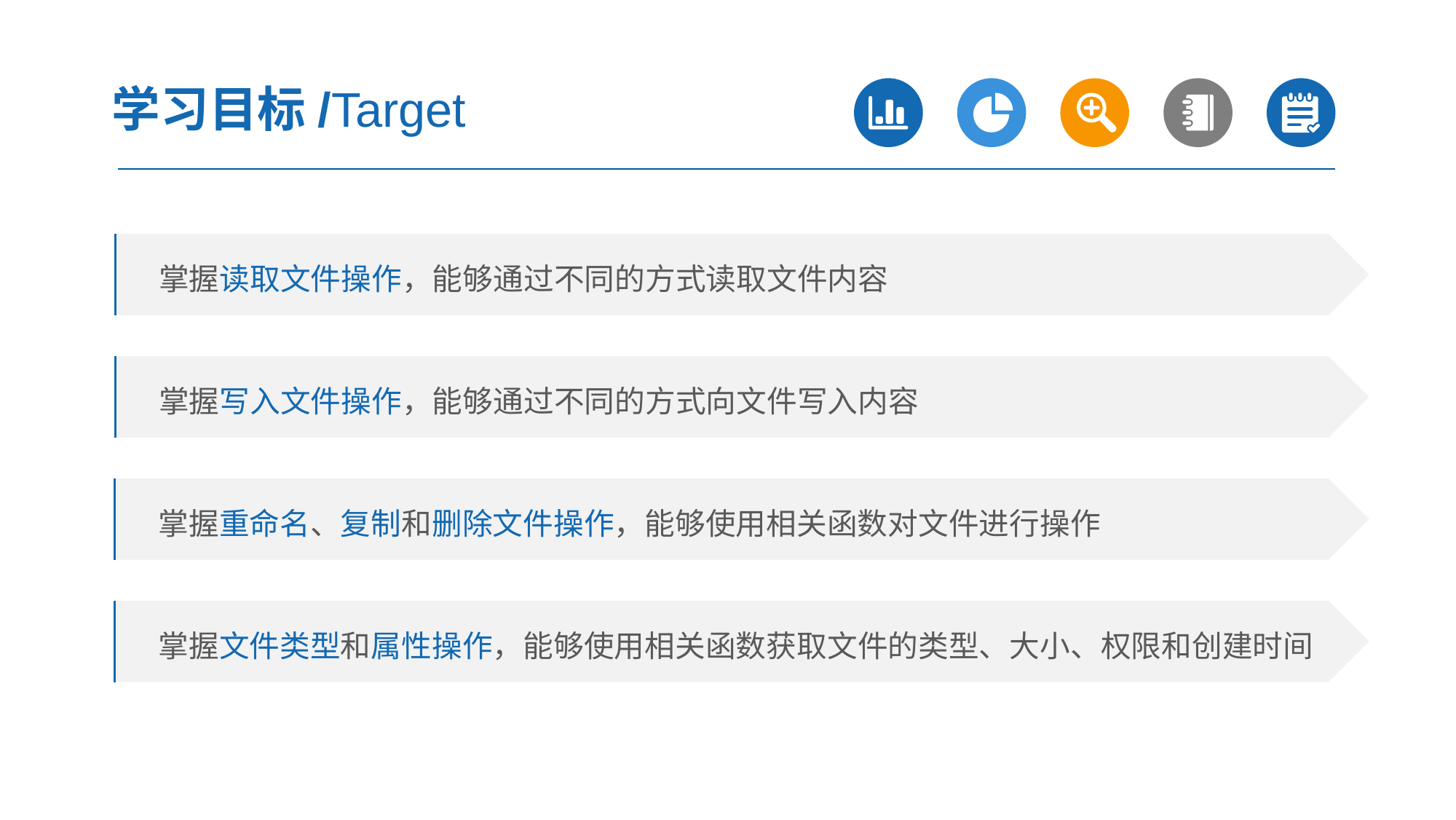

学习目标/Target
    掌握读取文件操作，能够通过不同的方式读取文件内容

    掌握写入文件操作，能够通过不同的方式向文件写入内容

    掌握重命名、复制和删除文件操作，能够使用相关函数对文件进行操作

    掌握文件类型和属性操作，能够使用相关函数获取文件的类型、大小、权限和创建时间